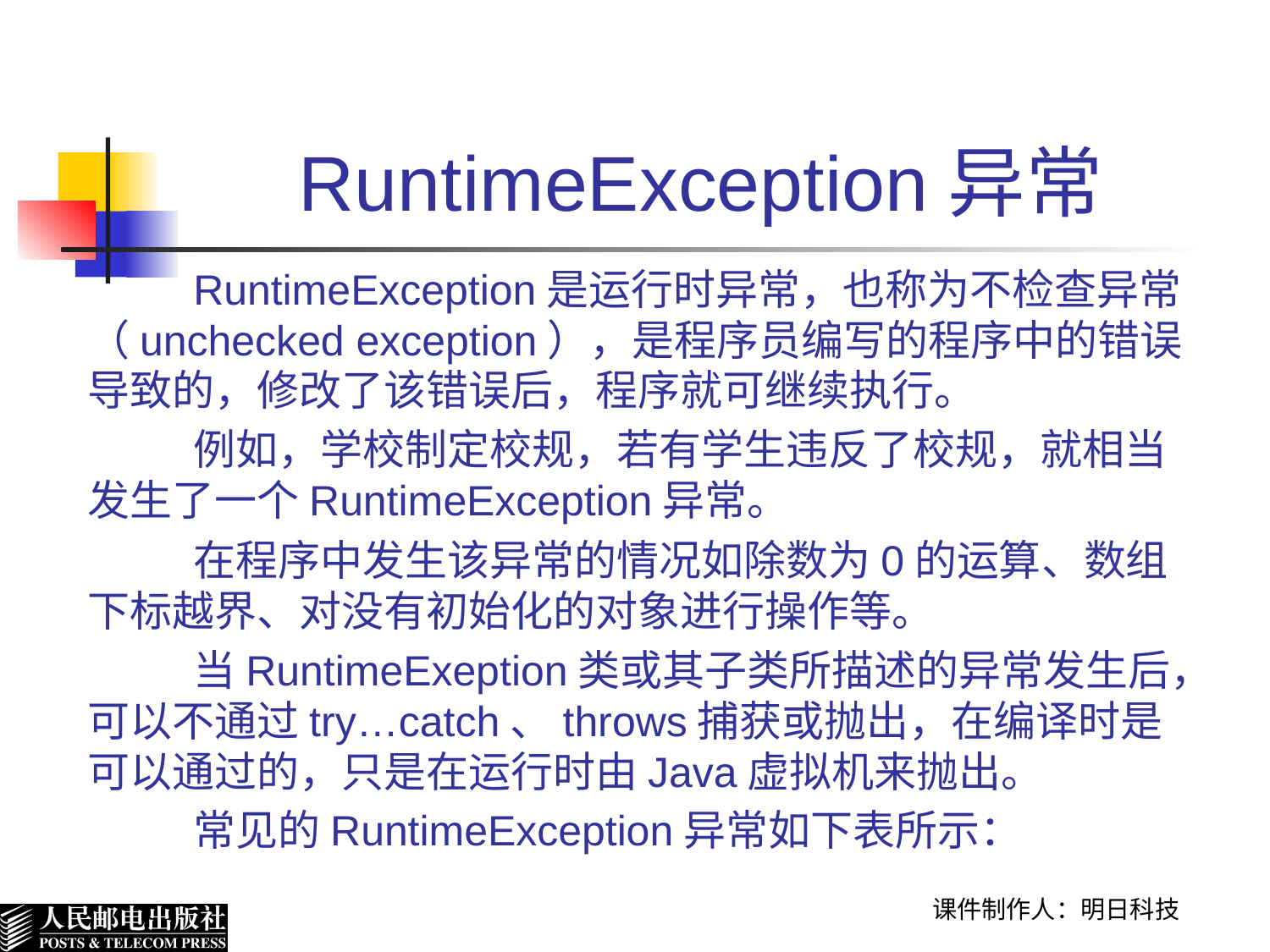

# RuntimeException异常
RuntimeException是运行时异常，也称为不检查异常（unchecked exception），是程序员编写的程序中的错误导致的，修改了该错误后，程序就可继续执行。
例如，学校制定校规，若有学生违反了校规，就相当发生了一个RuntimeException异常。
在程序中发生该异常的情况如除数为0的运算、数组下标越界、对没有初始化的对象进行操作等。
当RuntimeExeption类或其子类所描述的异常发生后，可以不通过try…catch、throws捕获或抛出，在编译时是可以通过的，只是在运行时由Java虚拟机来抛出。
常见的RuntimeException异常如下表所示：

课件制作人：明日科技